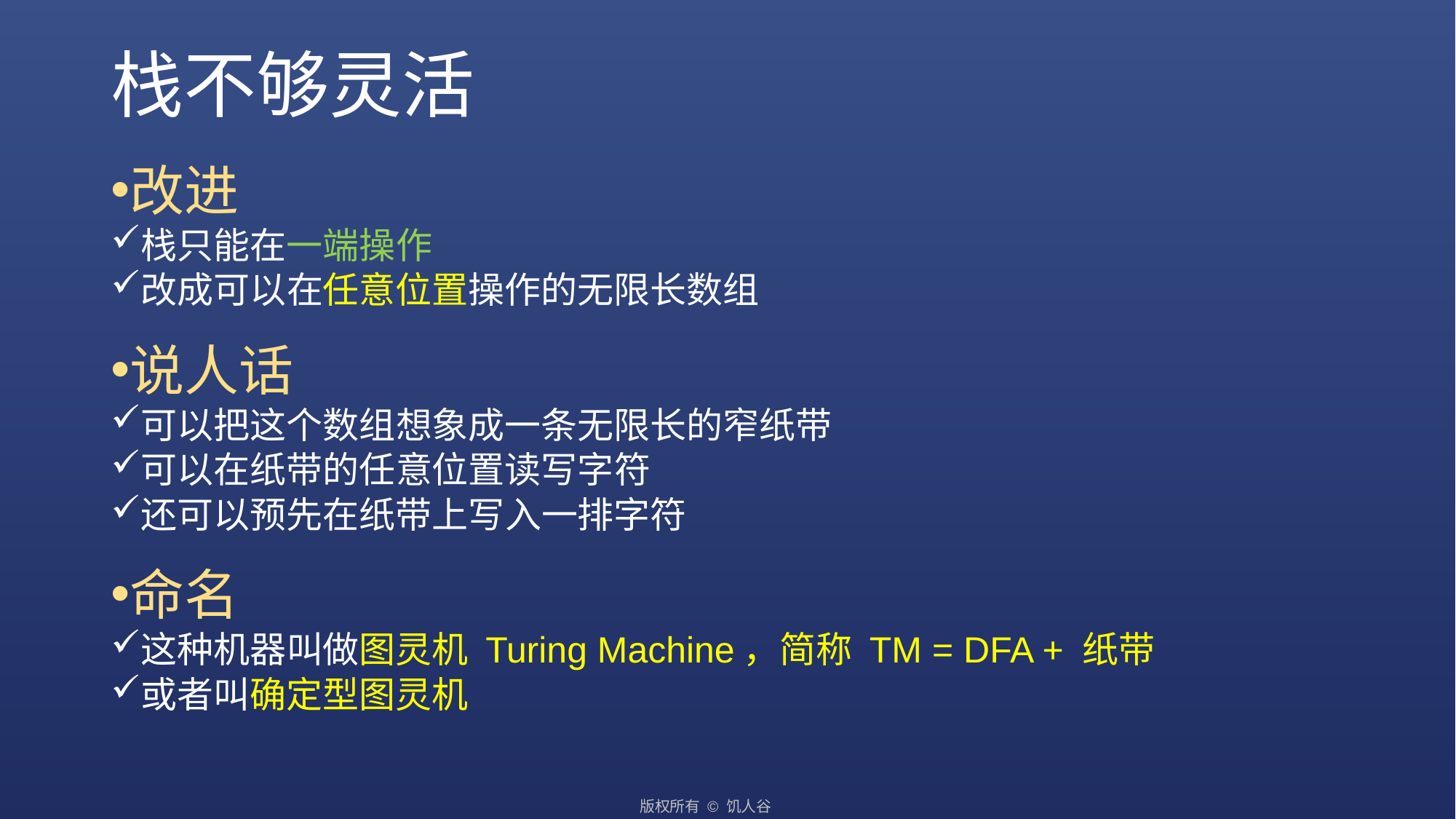

# 栈不够灵活
改进
栈只能在一端操作
改成可以在任意位置操作的无限长数组
说人话
可以把这个数组想象成一条无限长的窄纸带
可以在纸带的任意位置读写字符
还可以预先在纸带上写入一排字符
命名
这种机器叫做图灵机 Turing Machine，简称 TM = DFA + 纸带
或者叫确定型图灵机